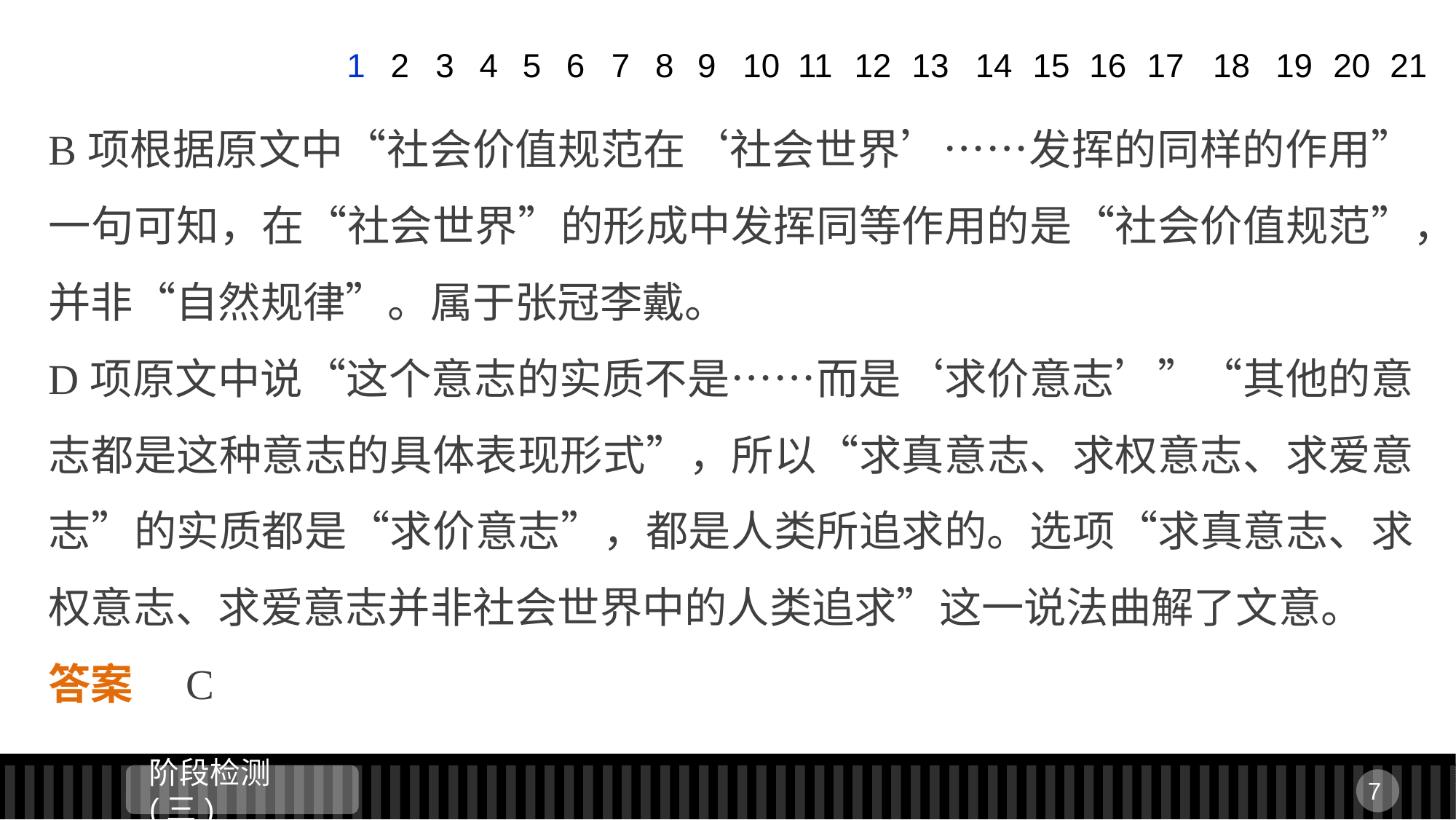

1
2
3
4
5
6
7
8
9
11
12
13
14
15
16
17
18
19
20
21
10
B项根据原文中“社会价值规范在‘社会世界’……发挥的同样的作用”一句可知，在“社会世界”的形成中发挥同等作用的是“社会价值规范”，并非“自然规律”。属于张冠李戴。
D项原文中说“这个意志的实质不是……而是‘求价意志’”“其他的意志都是这种意志的具体表现形式”，所以“求真意志、求权意志、求爱意志”的实质都是“求价意志”，都是人类所追求的。选项“求真意志、求权意志、求爱意志并非社会世界中的人类追求”这一说法曲解了文意。
答案　C